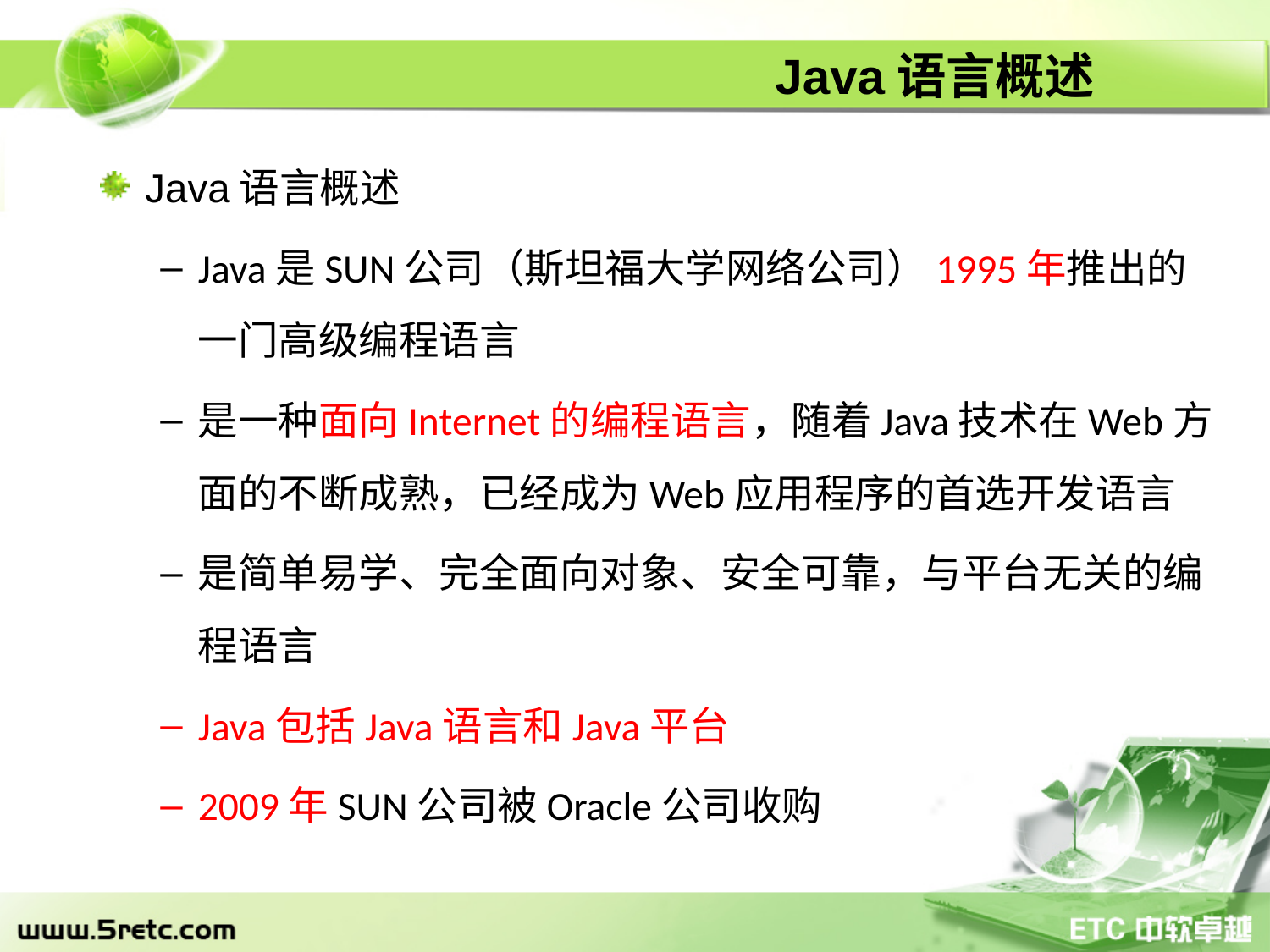

# Java语言概述
Java语言概述
Java是SUN公司（斯坦福大学网络公司）1995年推出的一门高级编程语言
是一种面向Internet的编程语言，随着Java技术在Web方面的不断成熟，已经成为Web应用程序的首选开发语言
是简单易学、完全面向对象、安全可靠，与平台无关的编程语言
Java包括Java语言和Java平台
2009年SUN公司被Oracle公司收购